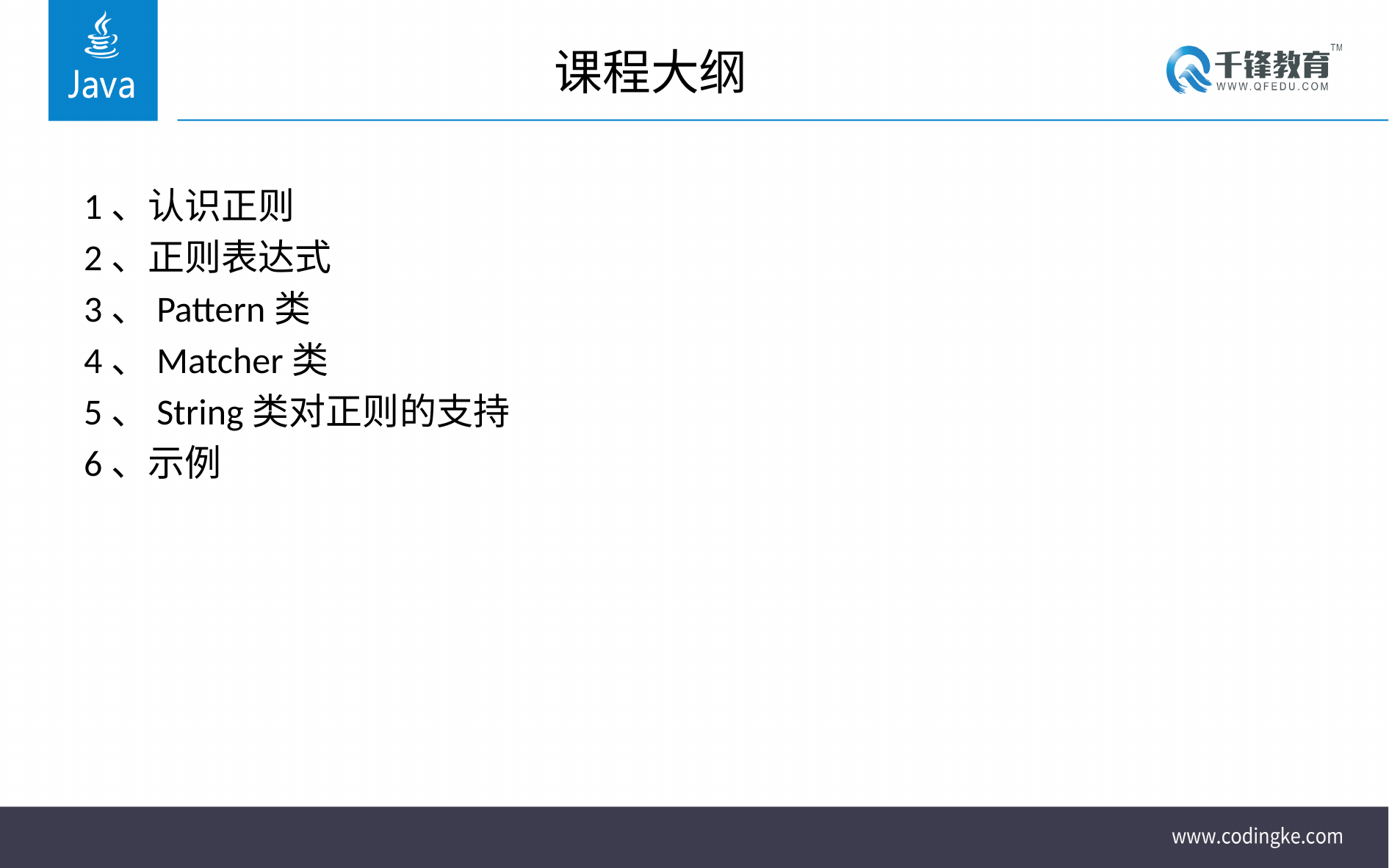

# 课程大纲
1、认识正则
2、正则表达式
3、Pattern类
4、Matcher类
5、String类对正则的支持
6、示例